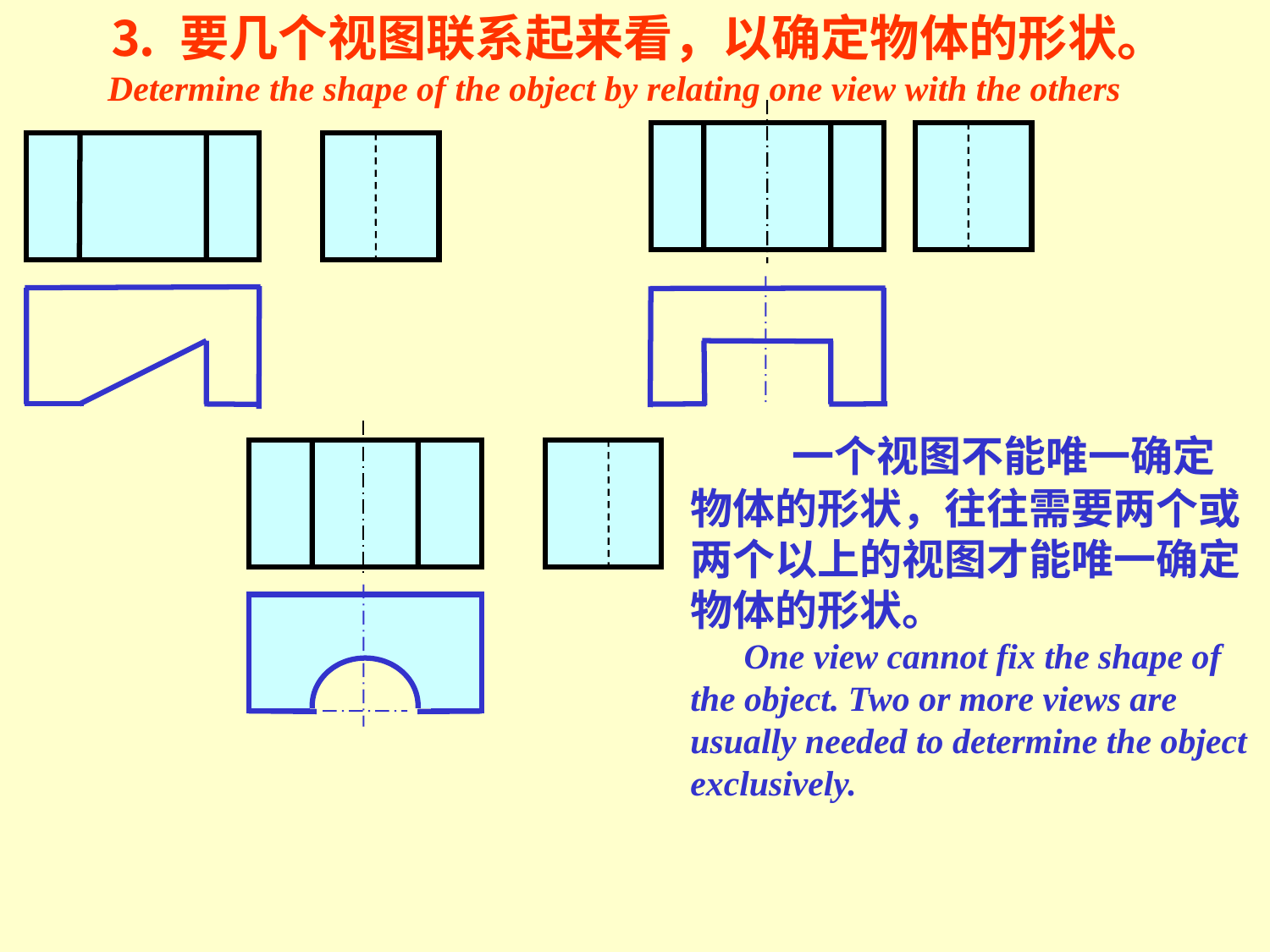

⒊ 要几个视图联系起来看，以确定物体的形状。
Determine the shape of the object by relating one view with the others

        一个视图不能唯一确定物体的形状，往往需要两个或两个以上的视图才能唯一确定物体的形状。
      One view cannot fix the shape of the object. Two or more views are usually needed to determine the object exclusively.